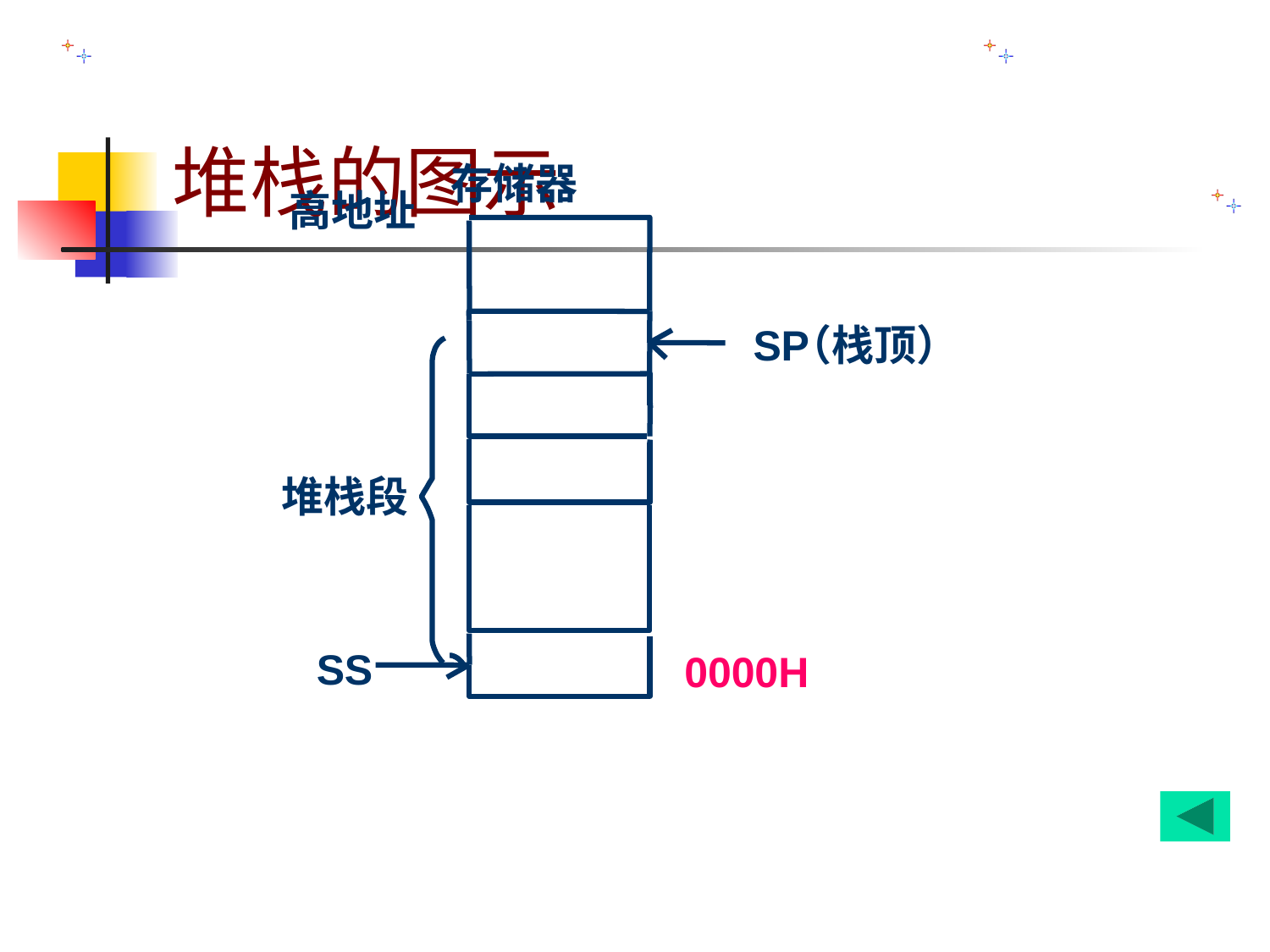

# 堆栈的图示
存储器
高地址

SP
（栈顶）
堆栈段
SS
0000H